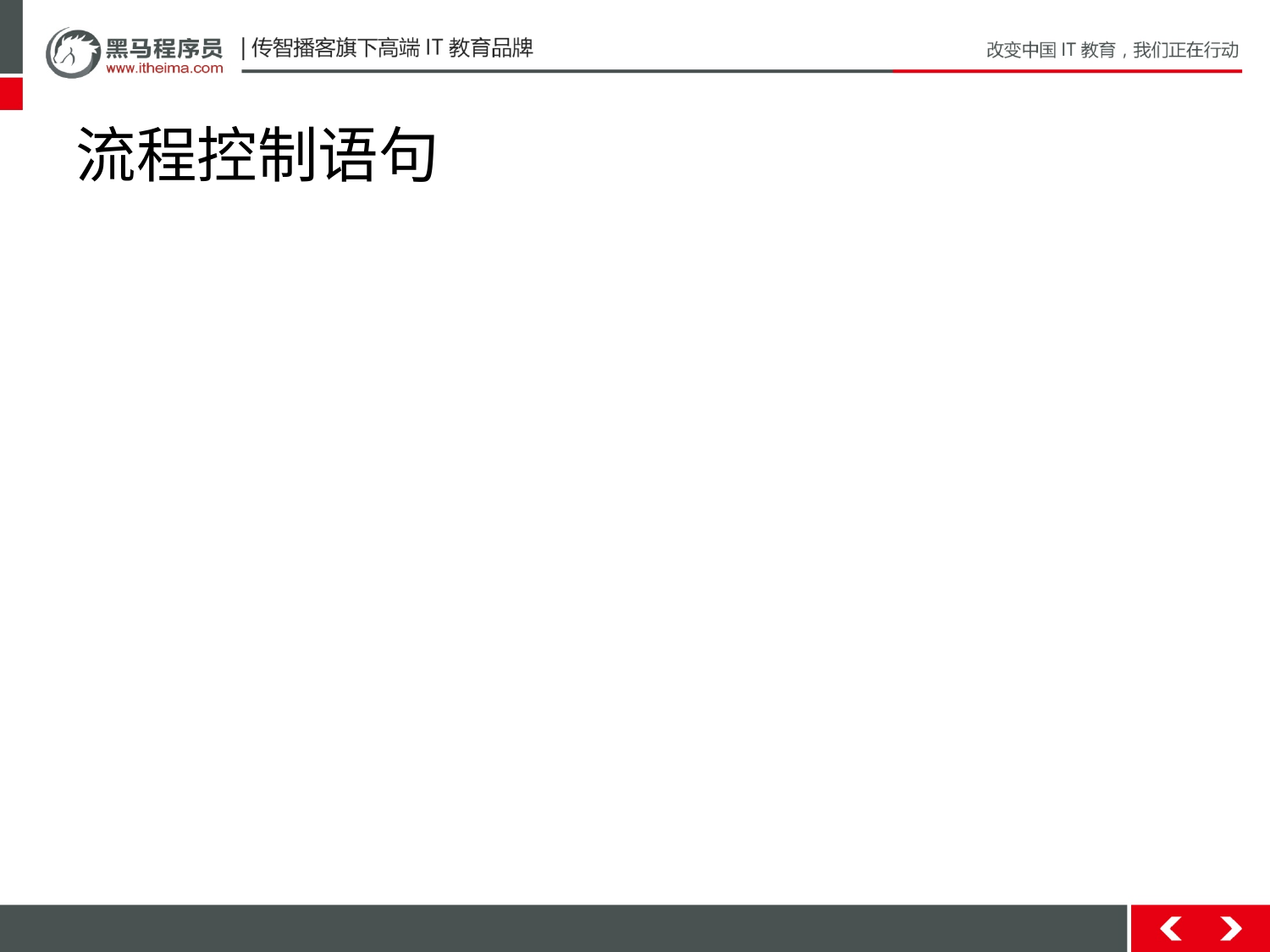

# 流程控制语句
在一个程序执行的过程中，各条语句的执行顺序对程序的结果是有直接影响的。也就是说程序的流程对运行结果有直接的影响。所以，我们必须清楚每条语句的执行流程。而且，很多时候我们要通过控制语句的执行顺序来实现我们要完成的功能。
流程控制语句分类
顺序结构
选择结构
循环结构